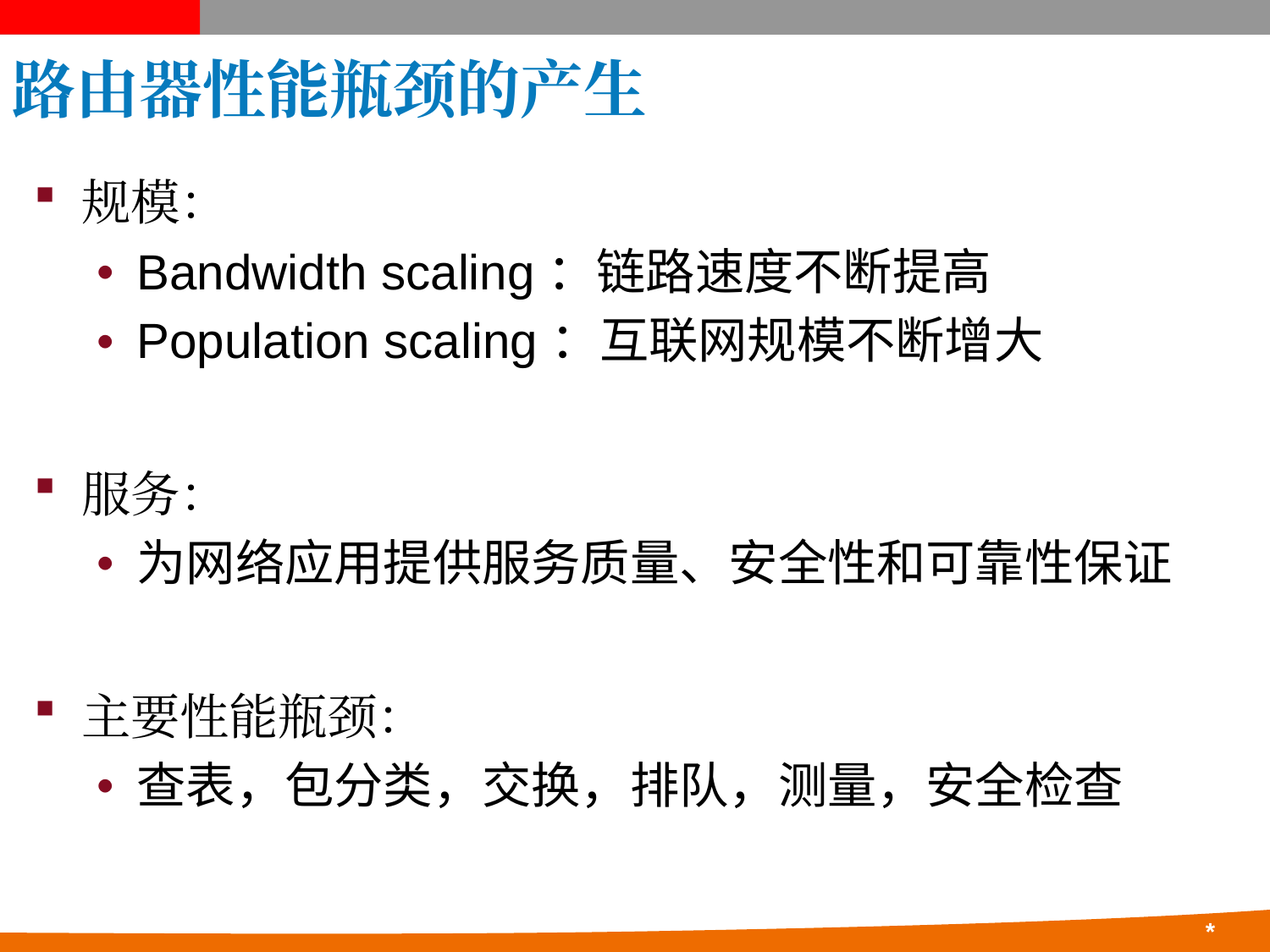

# 路由器性能瓶颈的产生
规模：
Bandwidth scaling：链路速度不断提高
Population scaling：互联网规模不断增大

服务：
为网络应用提供服务质量、安全性和可靠性保证

主要性能瓶颈：
查表，包分类，交换，排队，测量，安全检查